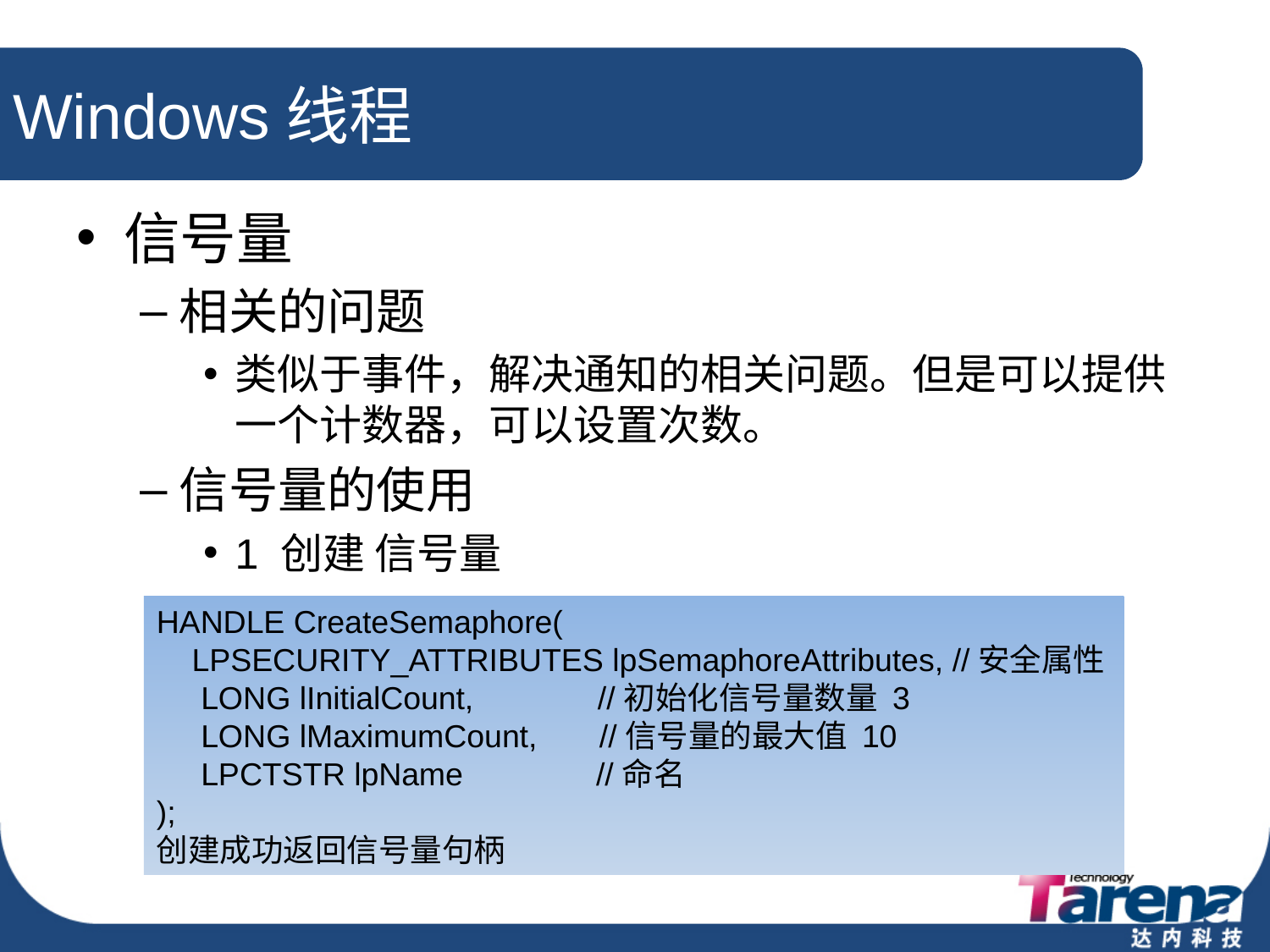

# Windows线程
信号量
相关的问题
类似于事件，解决通知的相关问题。但是可以提供一个计数器，可以设置次数。
信号量的使用
1 创建 信号量

HANDLE CreateSemaphore(
    LPSECURITY_ATTRIBUTES lpSemaphoreAttributes, //安全属性
     LONG lInitialCount,              //初始化信号量数量 3
     LONG lMaximumCount,       //信号量的最大值 10
     LPCTSTR lpName               //命名
);
创建成功返回信号量句柄